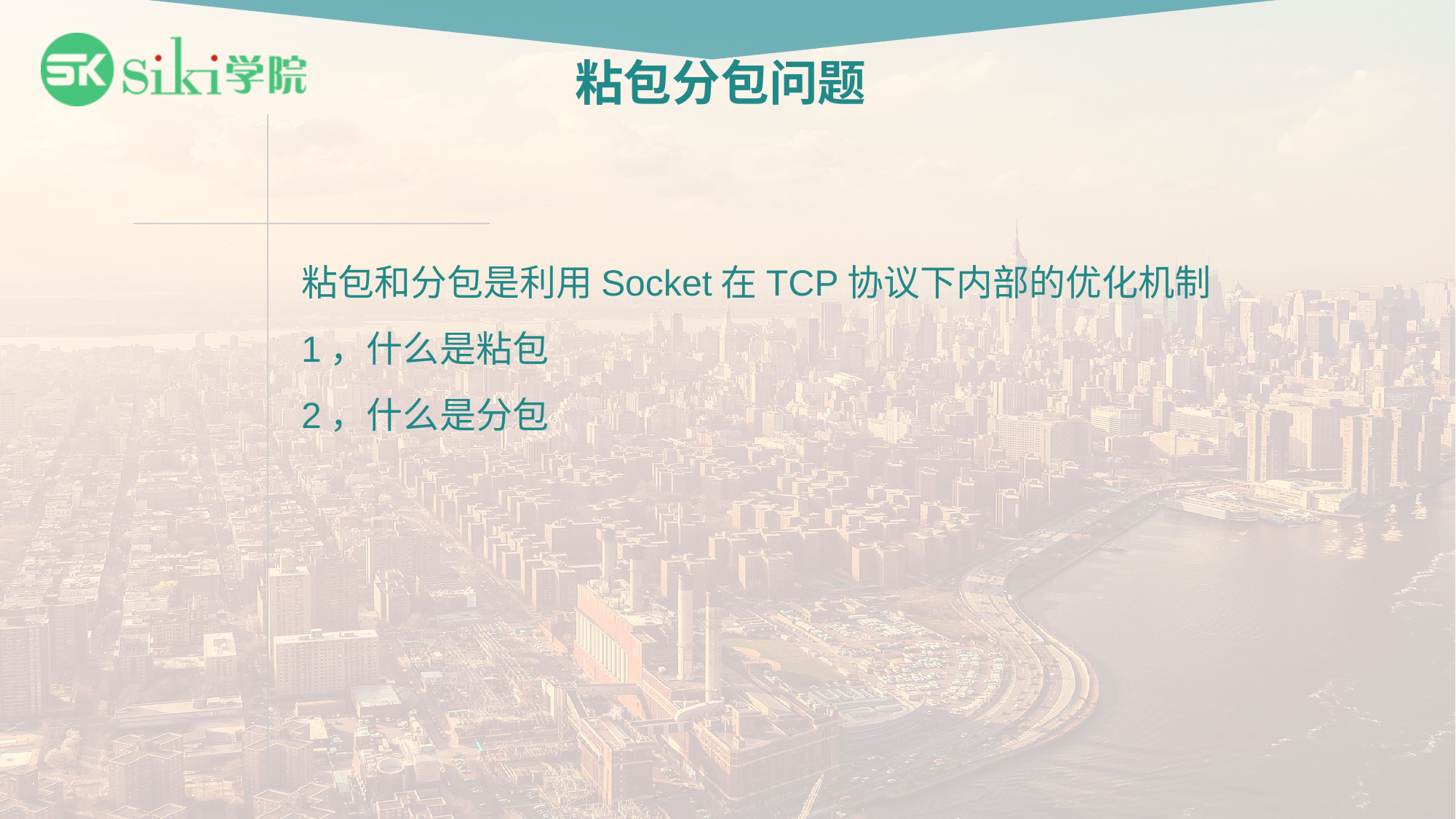

# 粘包分包问题
粘包和分包是利用Socket在TCP协议下内部的优化机制
1，什么是粘包
2，什么是分包